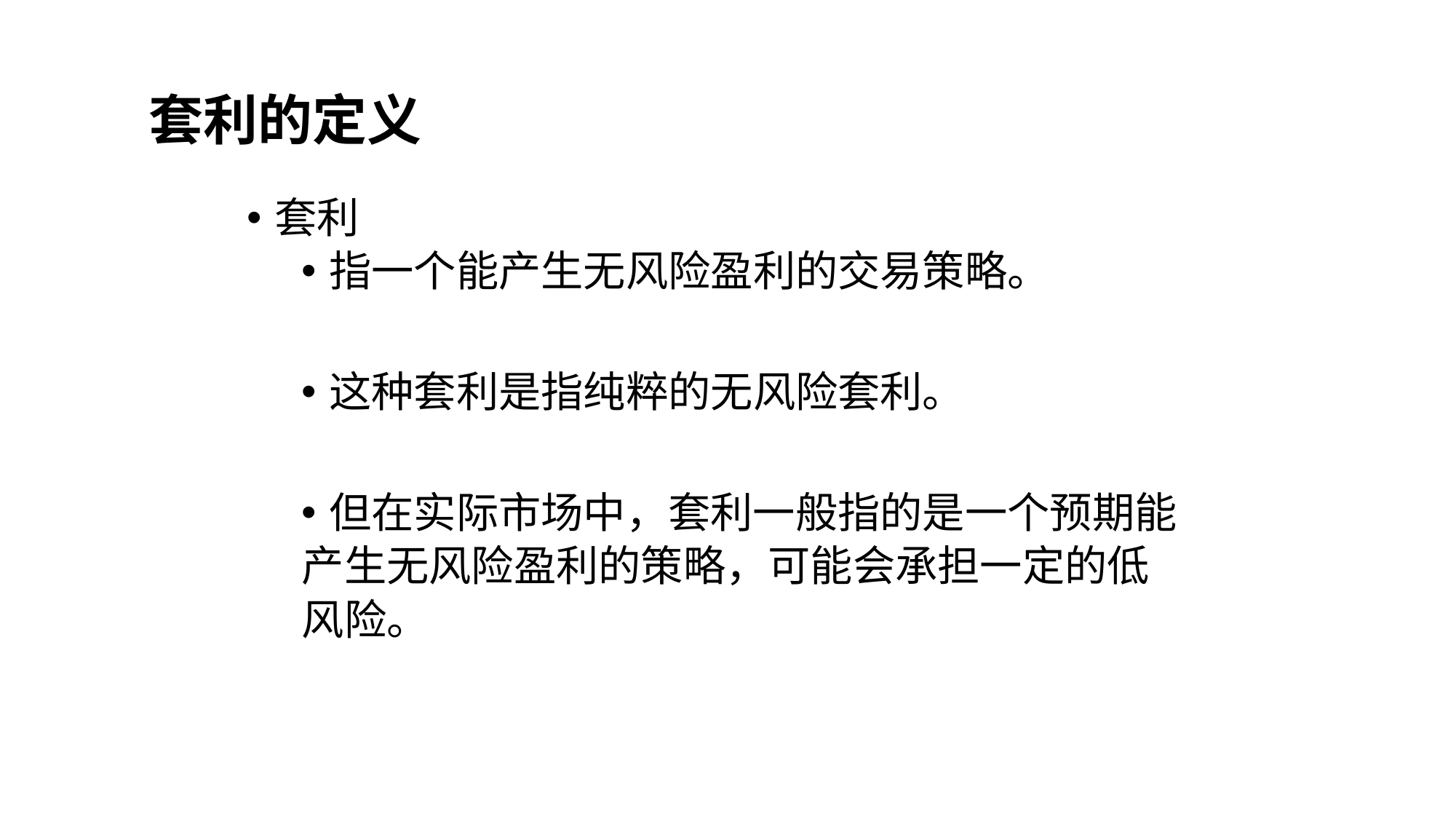

套利的定义
套利
指一个能产生无风险盈利的交易策略。

这种套利是指纯粹的无风险套利。

但在实际市场中，套利一般指的是一个预期能
产生无风险盈利的策略，可能会承担一定的低
风险。